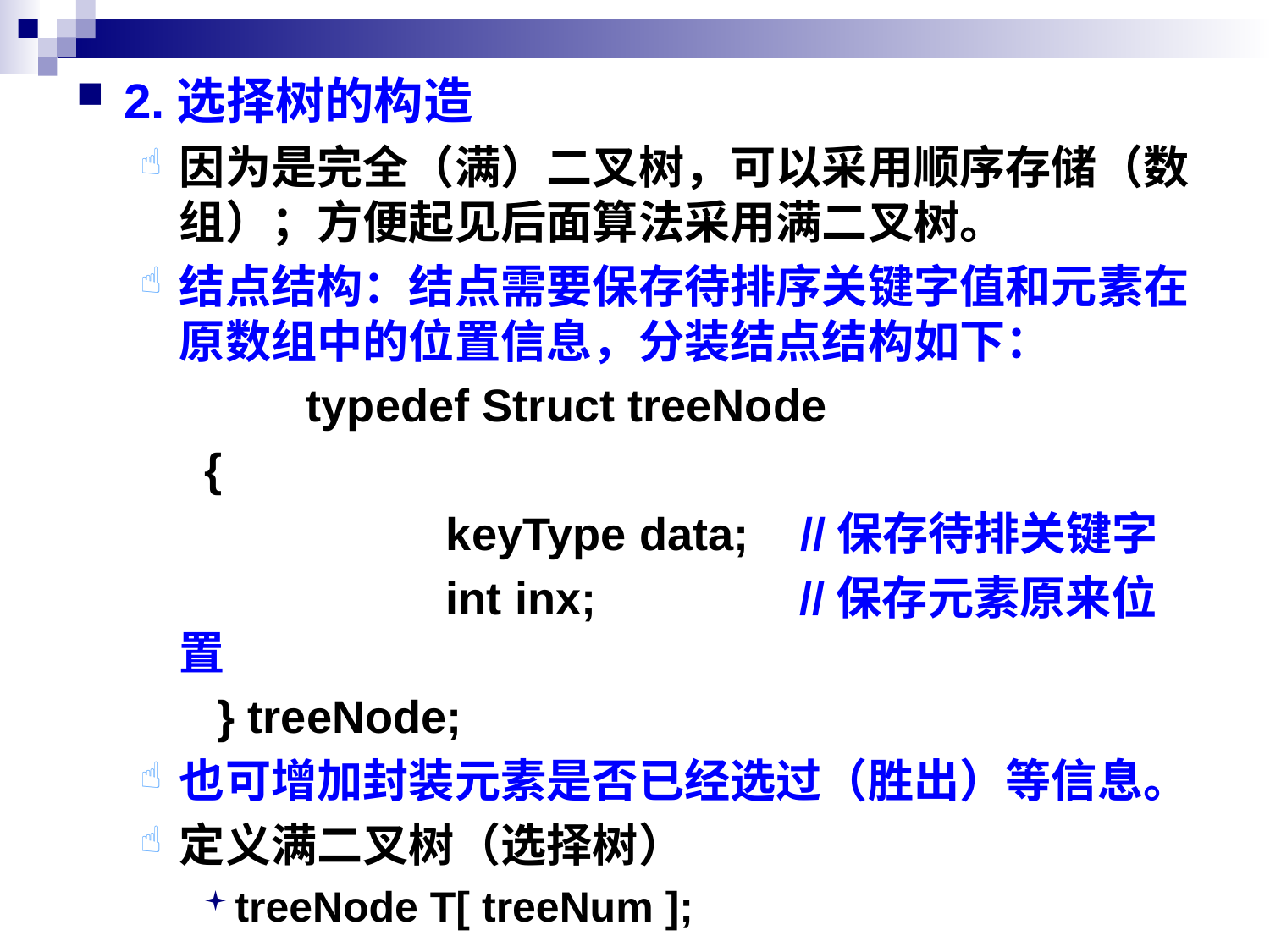

2.选择树的构造
因为是完全（满）二叉树，可以采用顺序存储（数组）；方便起见后面算法采用满二叉树。
结点结构：结点需要保存待排序关键字值和元素在原数组中的位置信息，分装结点结构如下：
		typedef Struct treeNode
	  {
   			 keyType data;    //保存待排关键字
   			 int inx;                //保存元素原来位置
	   } treeNode;
也可增加封装元素是否已经选过（胜出）等信息。
定义满二叉树（选择树）
treeNode T[ treeNum ];